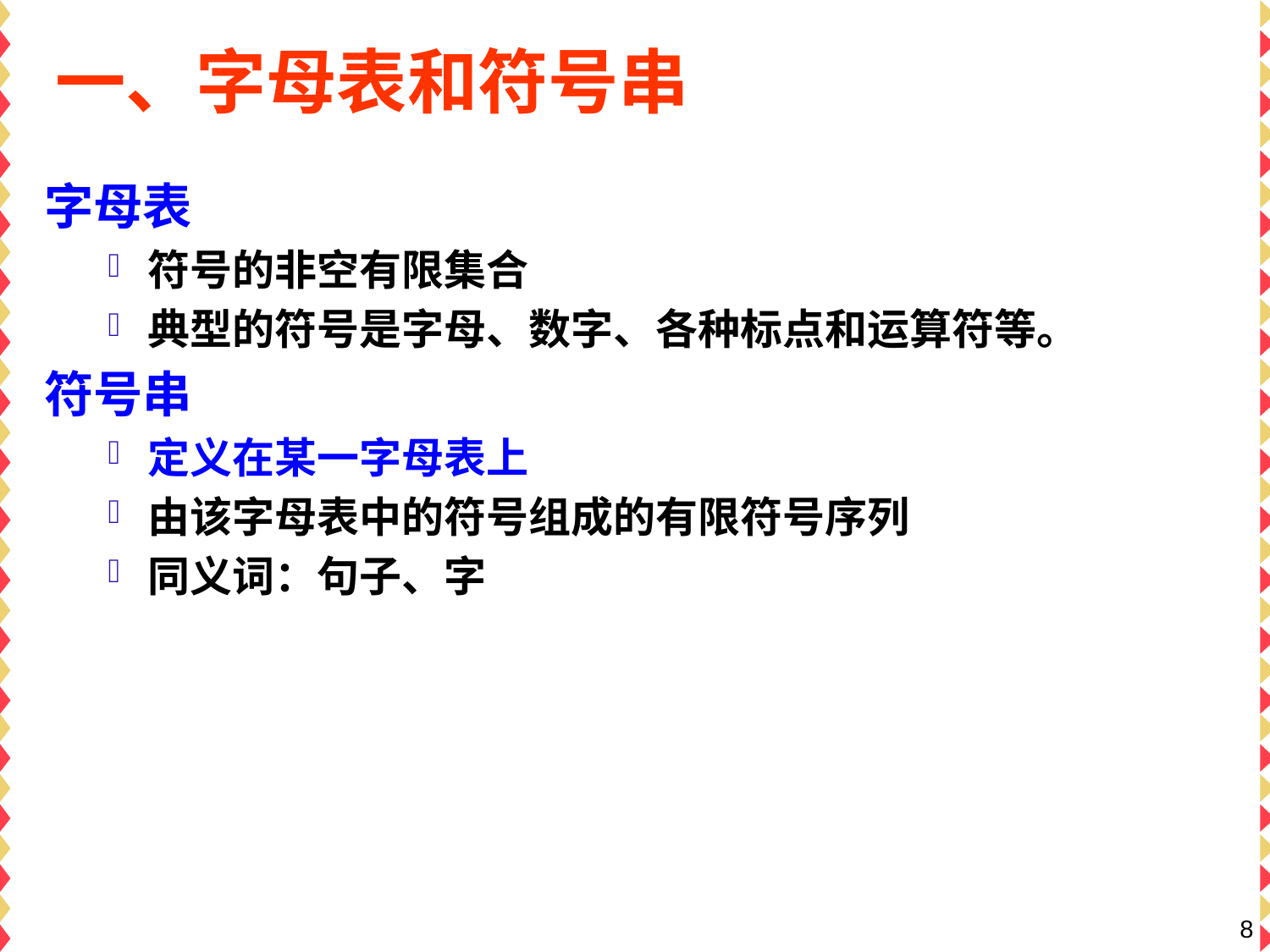

# 一、字母表和符号串
字母表
符号的非空有限集合
典型的符号是字母、数字、各种标点和运算符等。
符号串
定义在某一字母表上
由该字母表中的符号组成的有限符号序列
同义词：句子、字
8